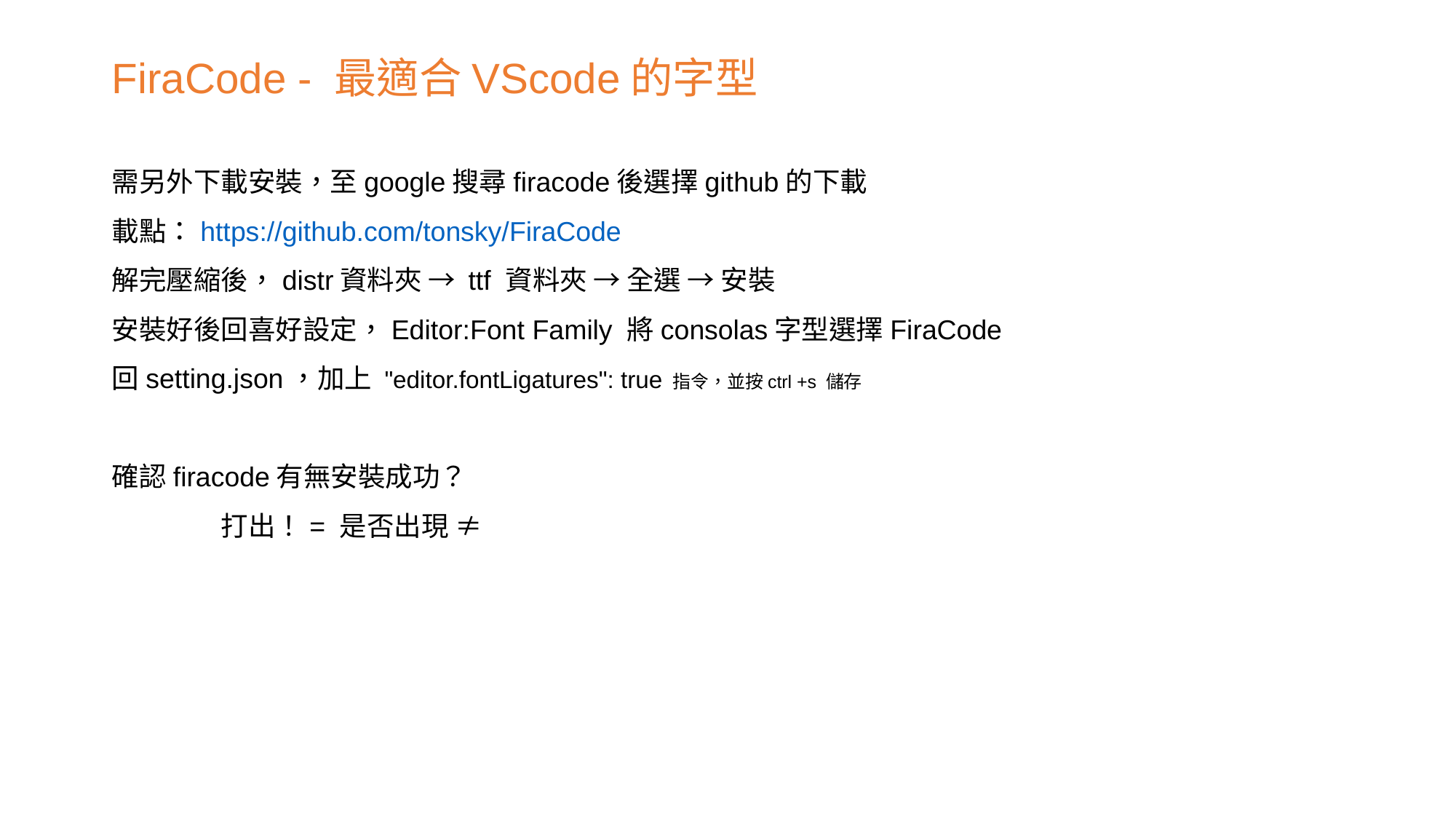

# FiraCode - 最適合VScode的字型
需另外下載安裝，至google搜尋firacode後選擇github的下載
載點：https://github.com/tonsky/FiraCode
解完壓縮後，distr資料夾 → ttf 資料夾 → 全選 → 安裝
安裝好後回喜好設定，Editor:Font Family 將consolas字型選擇FiraCode
回setting.json，加上 "editor.fontLigatures": true 指令，並按ctrl +s 儲存

確認firacode有無安裝成功？
	打出！= 是否出現 ≠